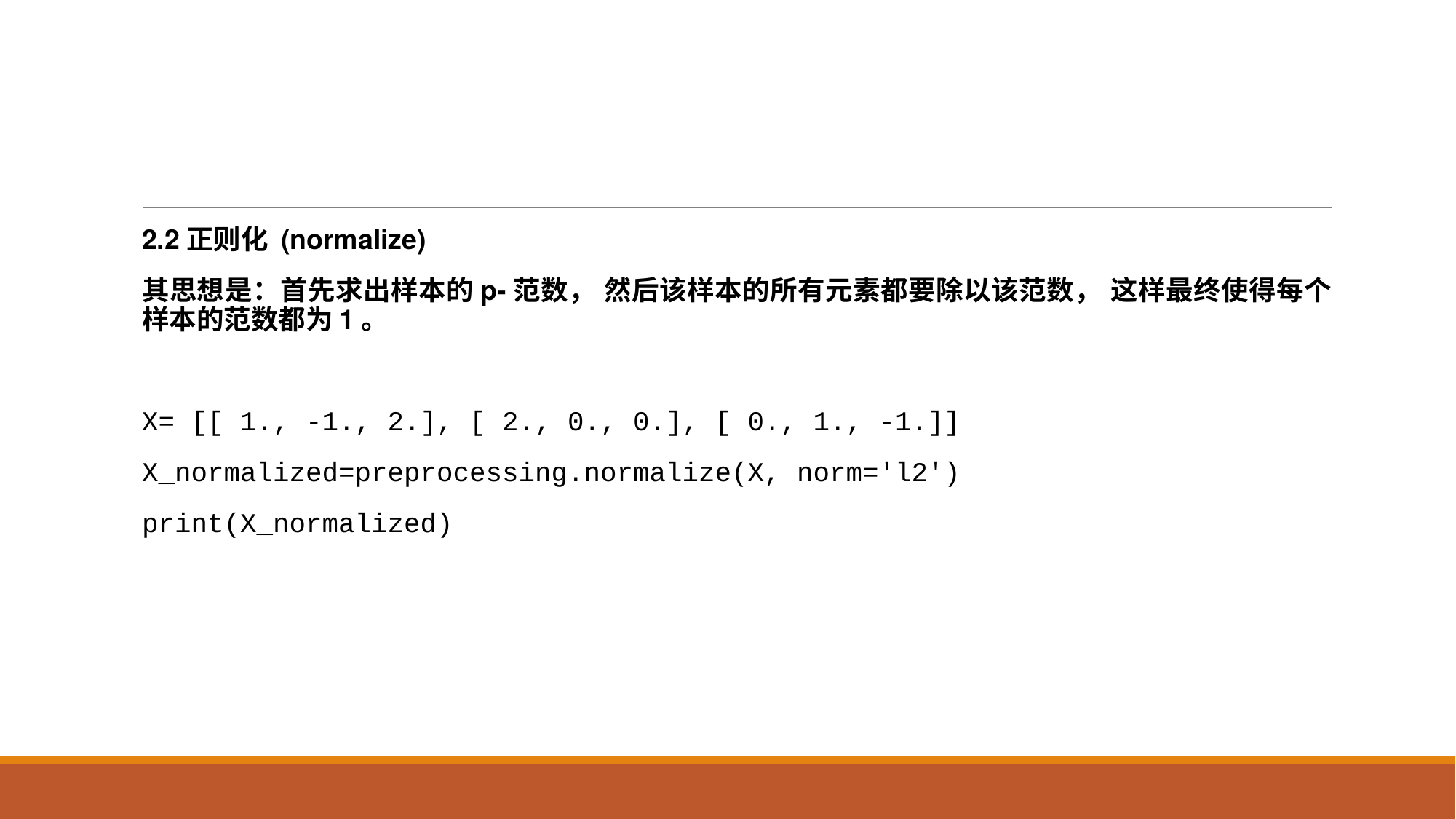

#
2.2正则化 (normalize)
其思想是：首先求出样本的p-范数， 然后该样本的所有元素都要除以该范数， 这样最终使得每个样本的范数都为1。

X= [[ 1., -1., 2.], [ 2., 0., 0.], [ 0., 1., -1.]]
X_normalized=preprocessing.normalize(X, norm='l2')
print(X_normalized)